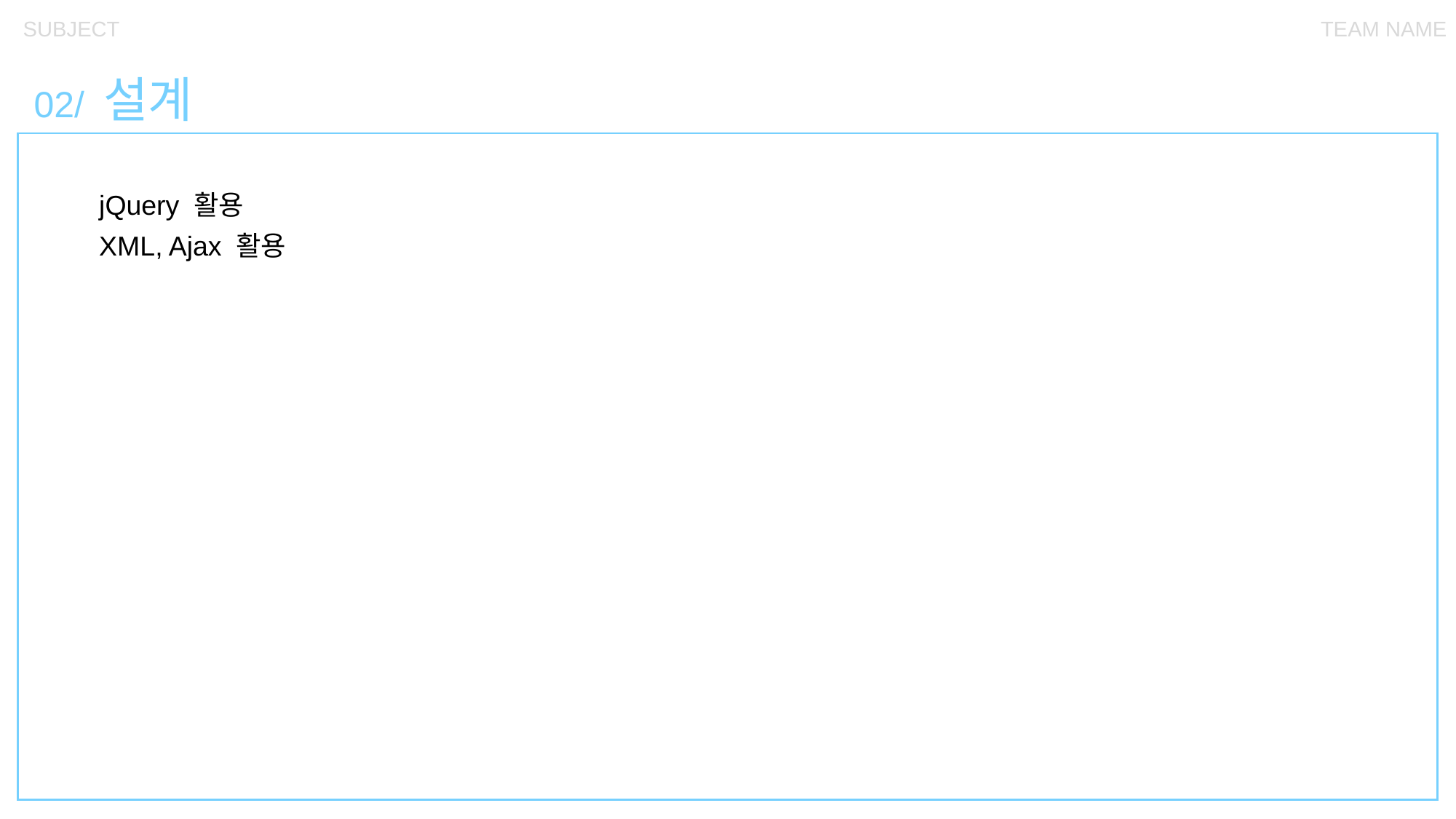

SUBJECT
TEAM NAME
02/ 설계

jQuery 활용
XML, Ajax 활용